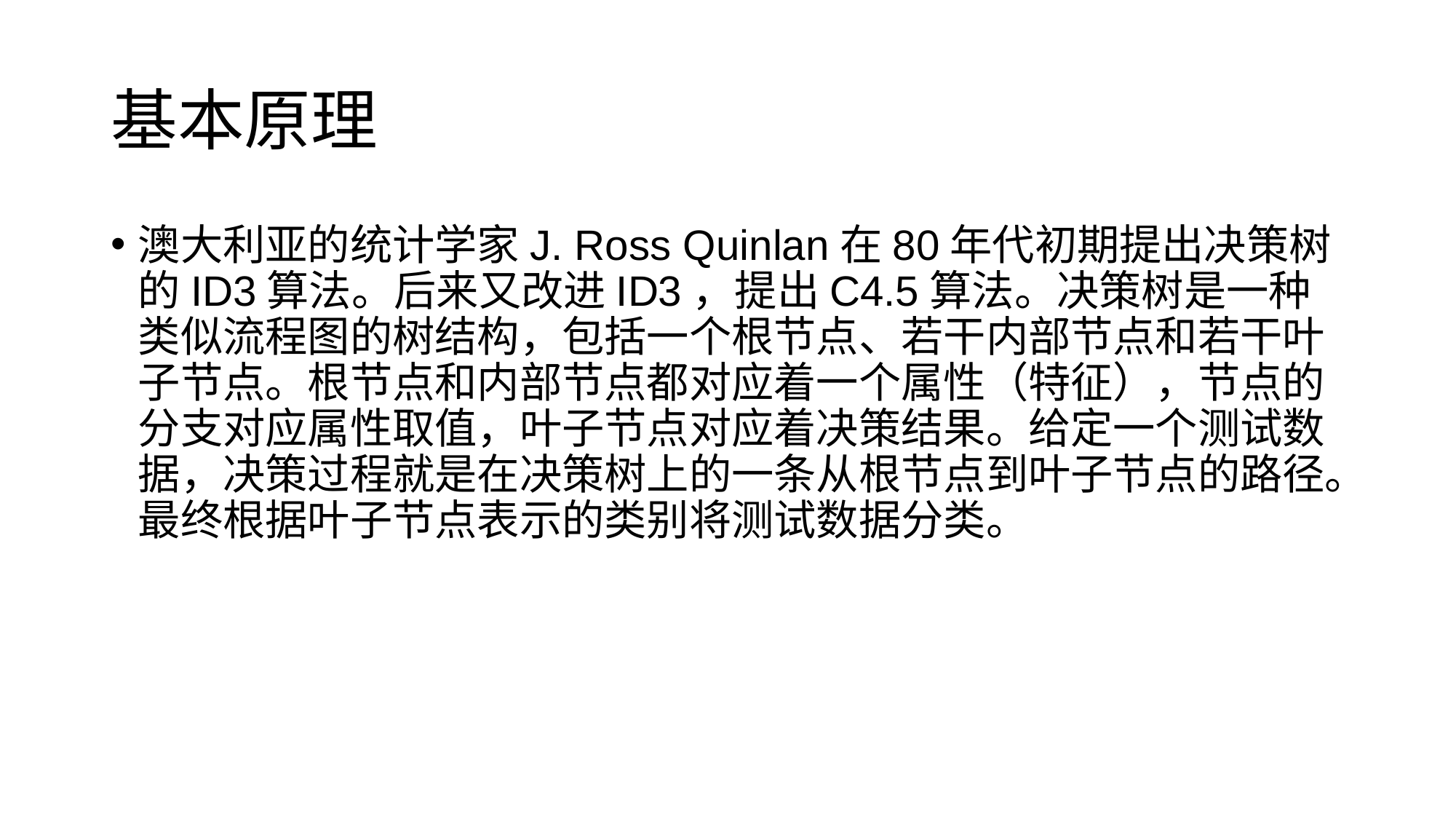

# 基本原理
澳大利亚的统计学家J. Ross Quinlan在80年代初期提出决策树的ID3算法。后来又改进ID3，提出C4.5算法。决策树是一种类似流程图的树结构，包括一个根节点、若干内部节点和若干叶子节点。根节点和内部节点都对应着一个属性（特征），节点的分支对应属性取值，叶子节点对应着决策结果。给定一个测试数据，决策过程就是在决策树上的一条从根节点到叶子节点的路径。最终根据叶子节点表示的类别将测试数据分类。